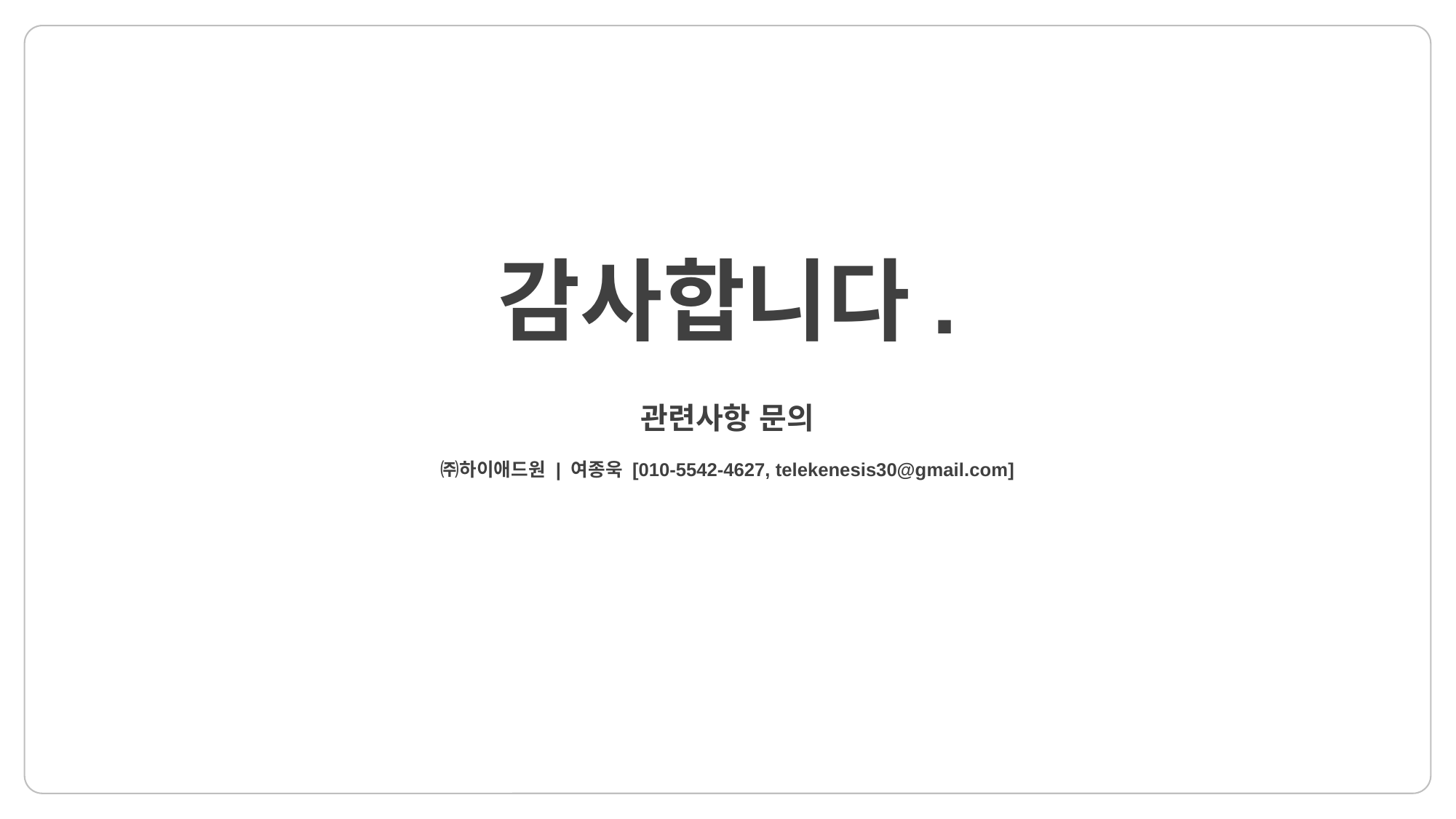

감사합니다.
관련사항 문의
㈜하이애드원 | 여종욱 [010-5542-4627, telekenesis30@gmail.com]